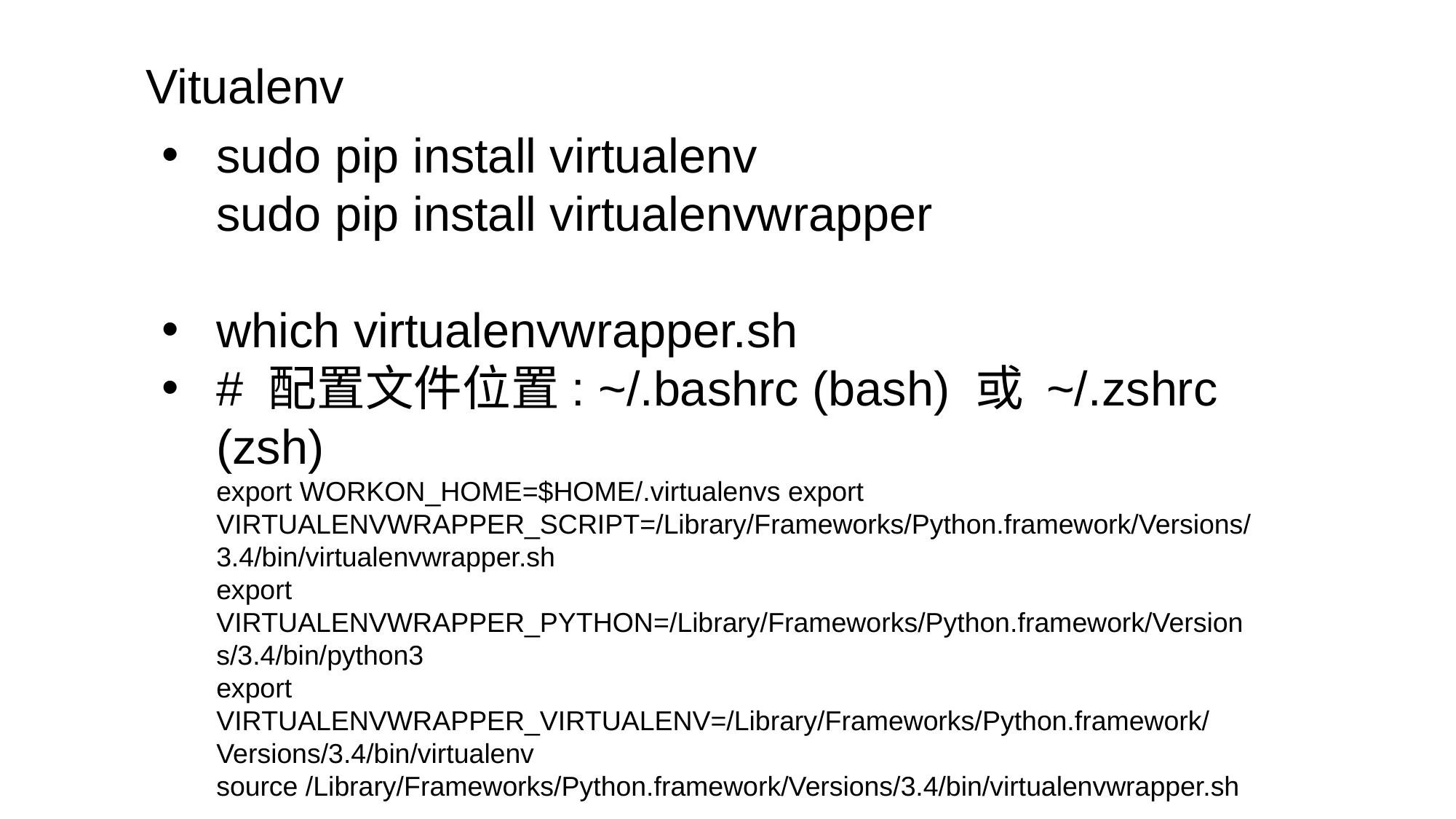

Vitualenv
sudo pip install virtualenv
sudo pip install virtualenvwrapper

which virtualenvwrapper.sh
# 配置文件位置: ~/.bashrc (bash) 或 ~/.zshrc (zsh)
export WORKON_HOME=$HOME/.virtualenvs export VIRTUALENVWRAPPER_SCRIPT=/Library/Frameworks/Python.framework/Versions/3.4/bin/virtualenvwrapper.sh
export VIRTUALENVWRAPPER_PYTHON=/Library/Frameworks/Python.framework/Versions/3.4/bin/python3
export VIRTUALENVWRAPPER_VIRTUALENV=/Library/Frameworks/Python.framework/Versions/3.4/bin/virtualenv
source /Library/Frameworks/Python.framework/Versions/3.4/bin/virtualenvwrapper.sh